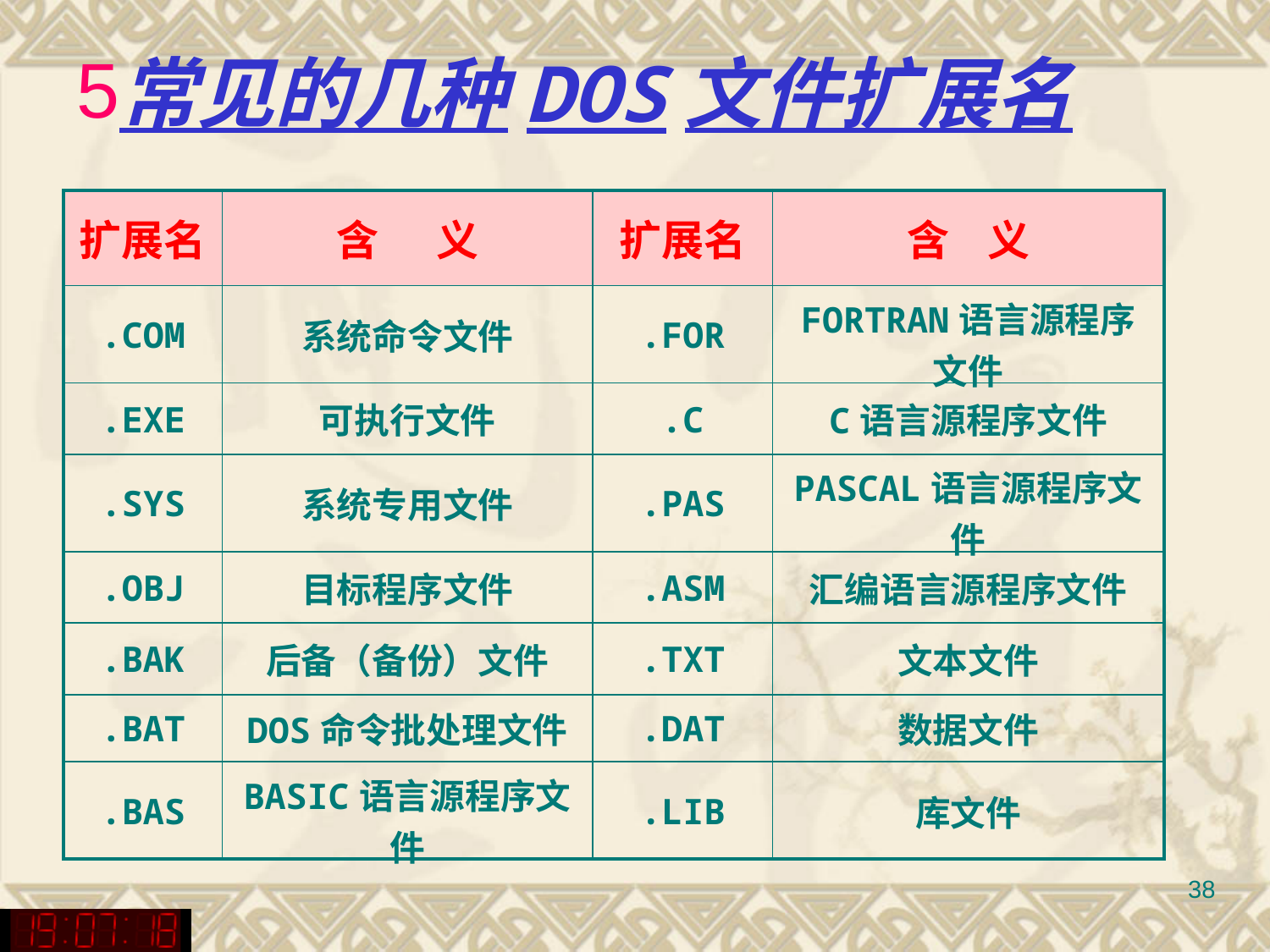

# 常见的几种DOS文件扩展名
| 扩展名 | 含 义 | 扩展名 | 含 义 |
| --- | --- | --- | --- |
| .COM | 系统命令文件 | .FOR | FORTRAN语言源程序文件 |
| .EXE | 可执行文件 | .C | C语言源程序文件 |
| .SYS | 系统专用文件 | .PAS | PASCAL语言源程序文件 |
| .OBJ | 目标程序文件 | .ASM | 汇编语言源程序文件 |
| .BAK | 后备（备份）文件 | .TXT | 文本文件 |
| .BAT | DOS命令批处理文件 | .DAT | 数据文件 |
| .BAS | BASIC语言源程序文件 | .LIB | 库文件 |
38